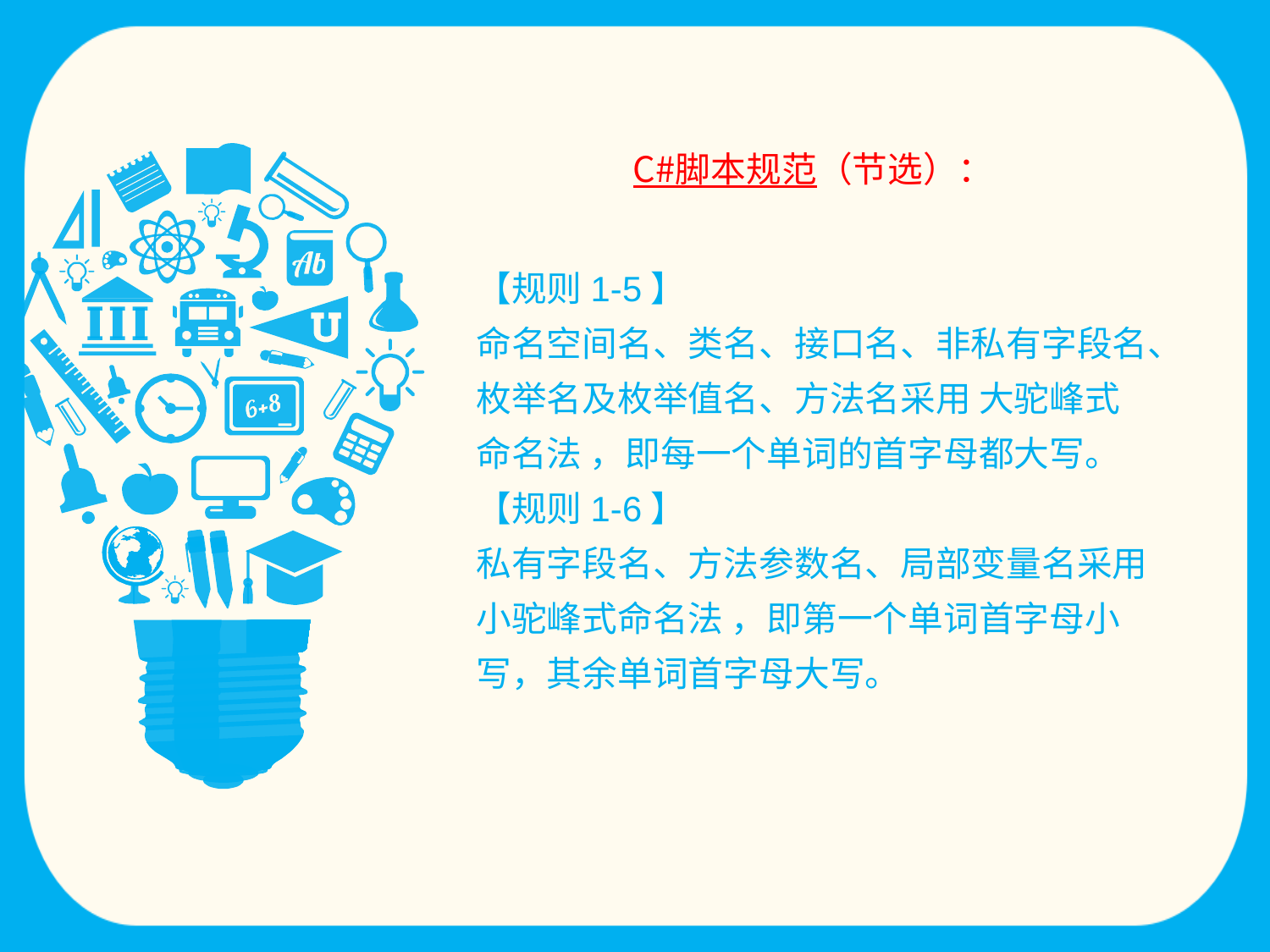

C#脚本规范（节选）：

【规则1-5】
命名空间名、类名、接口名、非私有字段名、枚举名及枚举值名、方法名采用 大驼峰式命名法 ，即每一个单词的首字母都大写。
【规则1-6】
私有字段名、方法参数名、局部变量名采用 小驼峰式命名法 ，即第一个单词首字母小写，其余单词首字母大写。